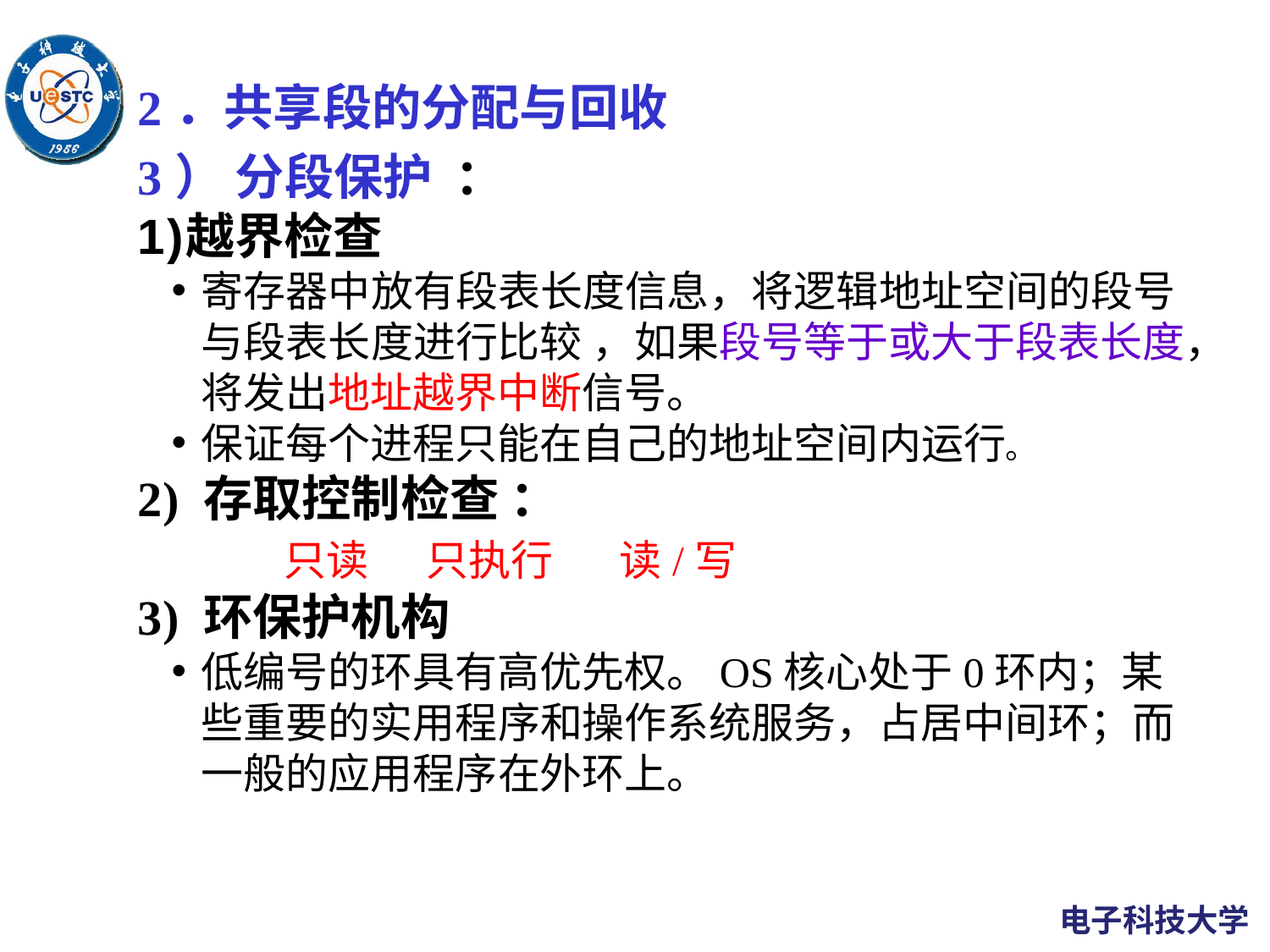

2．共享段的分配与回收
3） 分段保护  ：
越界检查
寄存器中放有段表长度信息，将逻辑地址空间的段号与段表长度进行比较 ，如果段号等于或大于段表长度，将发出地址越界中断信号。
保证每个进程只能在自己的地址空间内运行。
2) 存取控制检查 ：
            只读      只执行       读/写
3) 环保护机构
低编号的环具有高优先权。OS核心处于0环内；某些重要的实用程序和操作系统服务，占居中间环；而一般的应用程序在外环上。